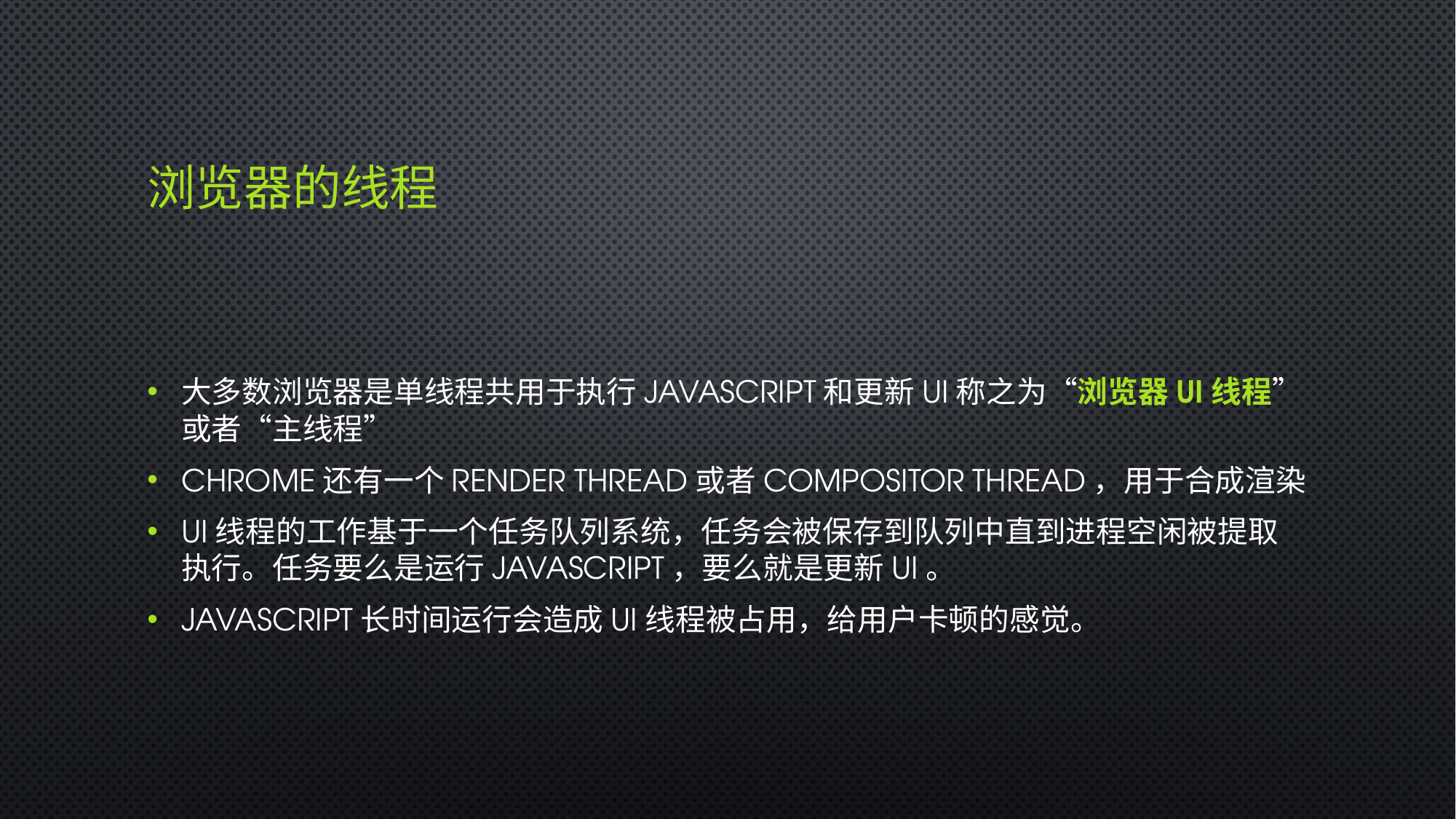

# 浏览器的线程
大多数浏览器是单线程共用于执行JavaScript和更新Ui称之为“浏览器UI线程”或者“主线程”
Chrome还有一个Render Thread或者Compositor Thread，用于合成渲染
UI线程的工作基于一个任务队列系统，任务会被保存到队列中直到进程空闲被提取执行。任务要么是运行JavaScript，要么就是更新UI。
JavaScript长时间运行会造成UI线程被占用，给用户卡顿的感觉。